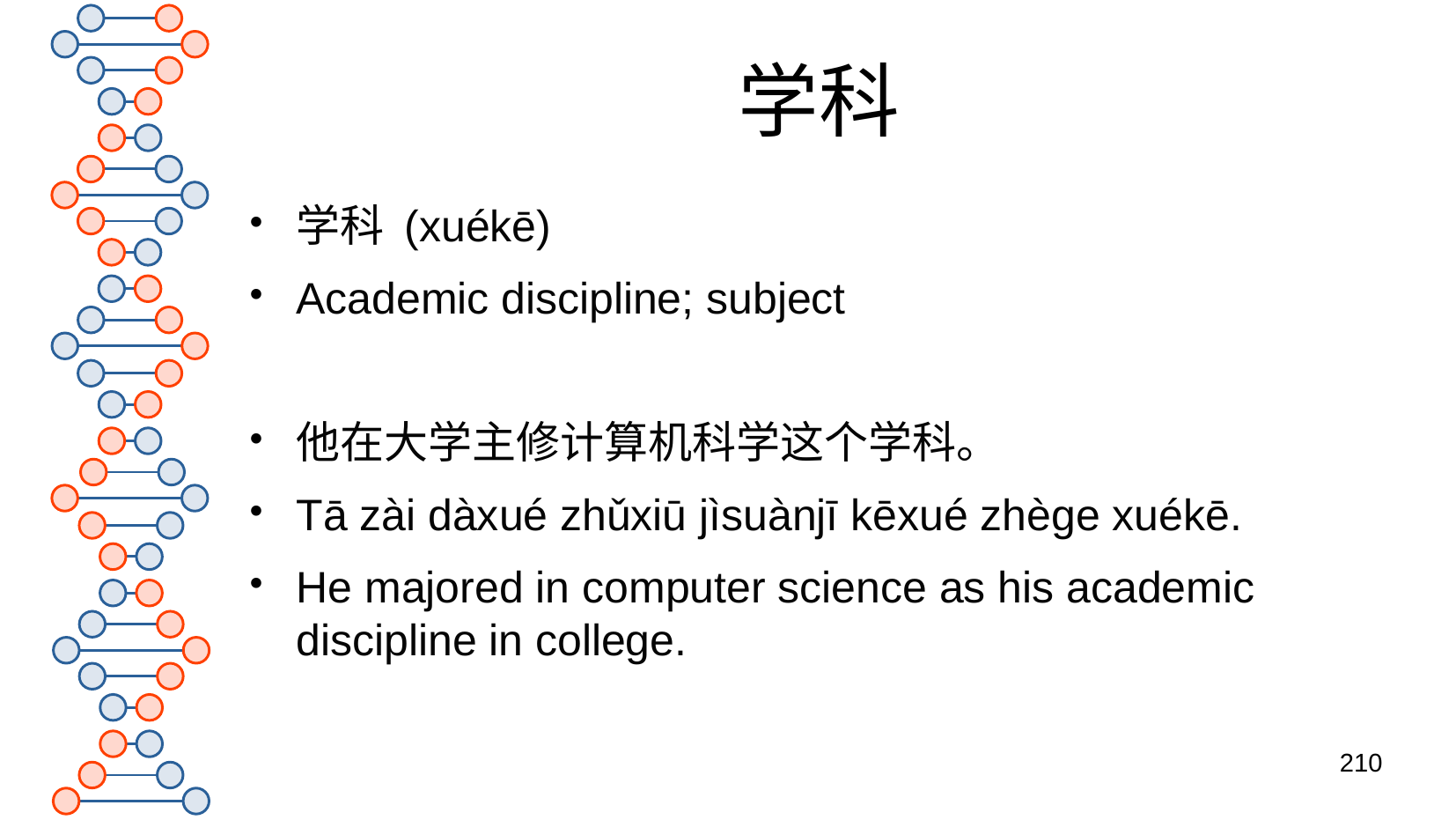

# 学科
学科 (xuékē)
Academic discipline; subject

他在大学主修计算机科学这个学科。
Tā zài dàxué zhǔxiū jìsuànjī kēxué zhège xuékē.
He majored in computer science as his academic discipline in college.

210